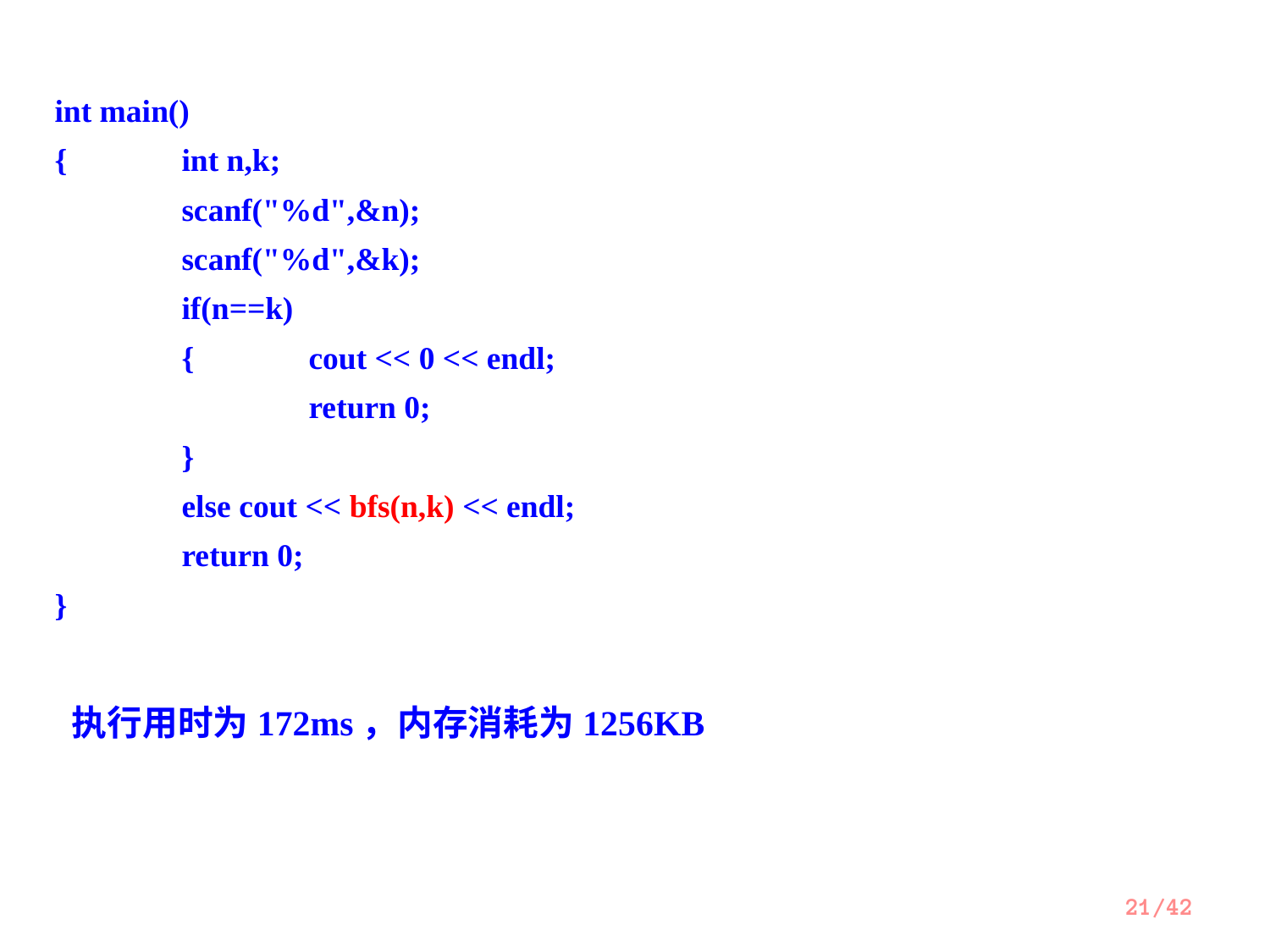

int main()
{	int n,k;
	scanf("%d",&n);
	scanf("%d",&k);
	if(n==k)
	{	cout << 0 << endl;
		return 0;
	}
	else cout << bfs(n,k) << endl;
	return 0;
}
执行用时为172ms，内存消耗为1256KB
21/42